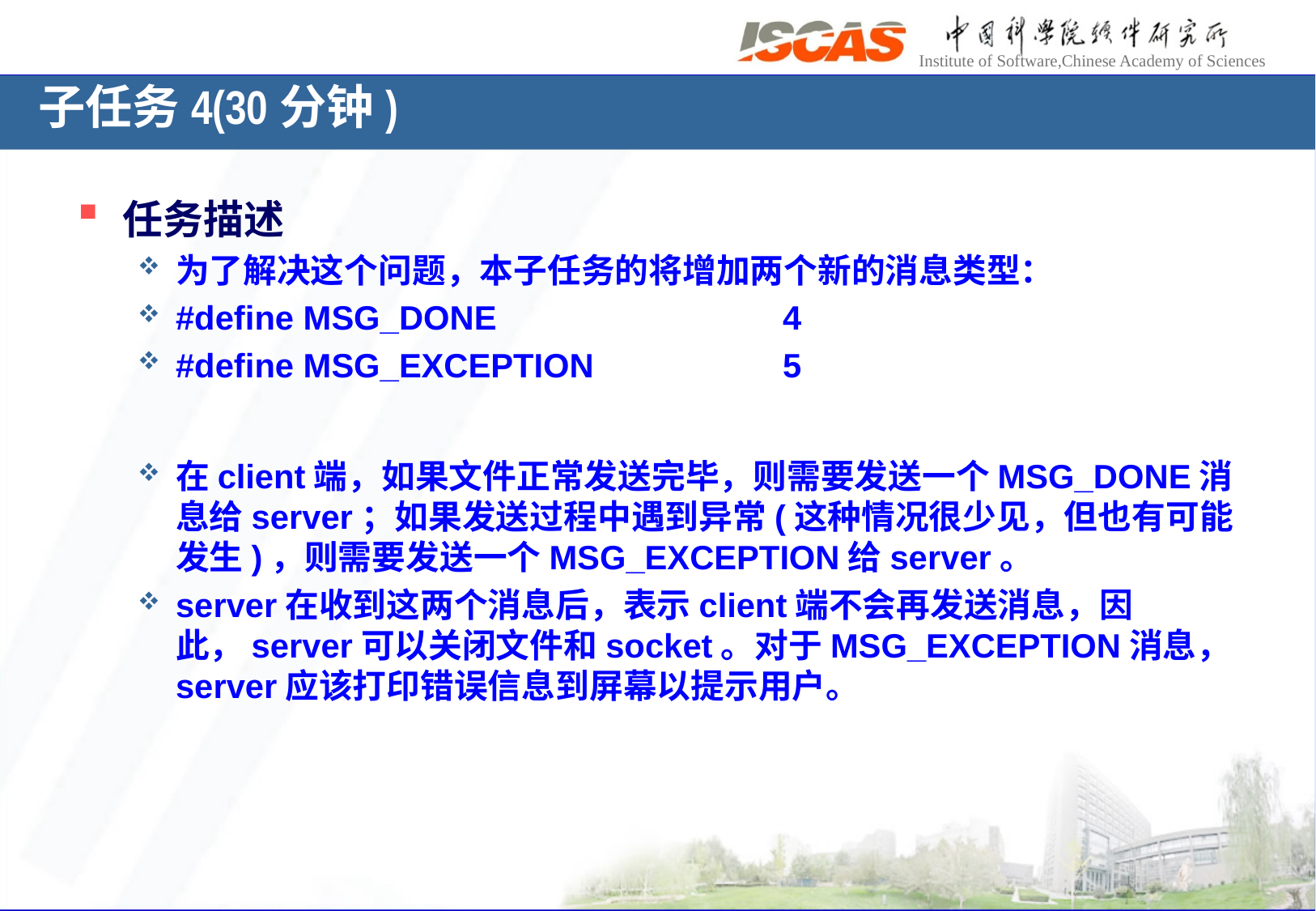

子任务4(30分钟)
任务描述
为了解决这个问题，本子任务的将增加两个新的消息类型：
#define MSG_DONE			4
#define MSG_EXCEPTION		5

在client端，如果文件正常发送完毕，则需要发送一个MSG_DONE消息给server；如果发送过程中遇到异常(这种情况很少见，但也有可能发生)，则需要发送一个MSG_EXCEPTION给server。
server在收到这两个消息后，表示client端不会再发送消息，因此，server可以关闭文件和socket。对于MSG_EXCEPTION消息，server应该打印错误信息到屏幕以提示用户。